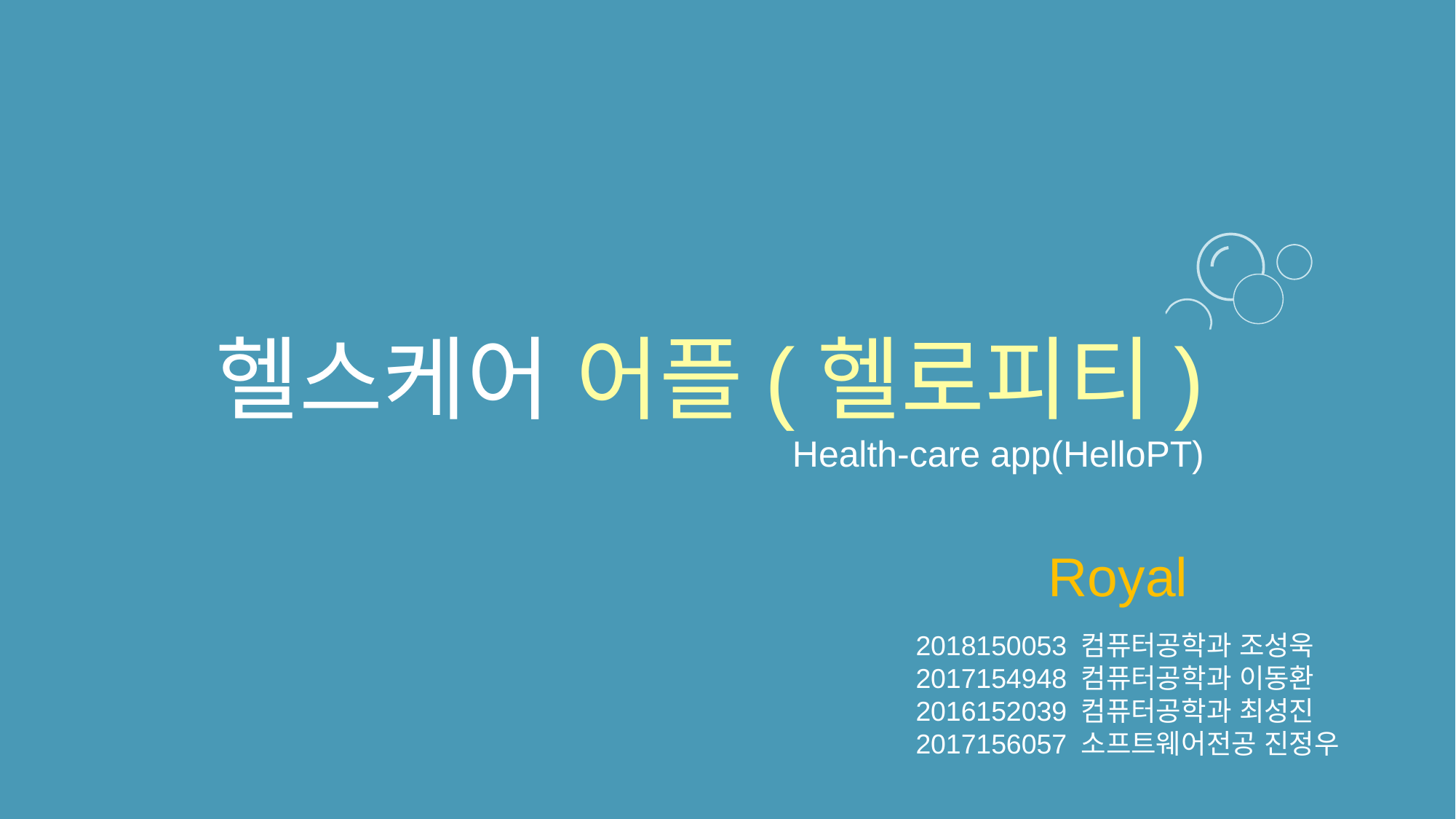

헬스케어 어플(헬로피티)
Health-care app(HelloPT)

Royal
2018150053 컴퓨터공학과 조성욱
2017154948 컴퓨터공학과 이동환
2016152039 컴퓨터공학과 최성진
2017156057 소프트웨어전공 진정우